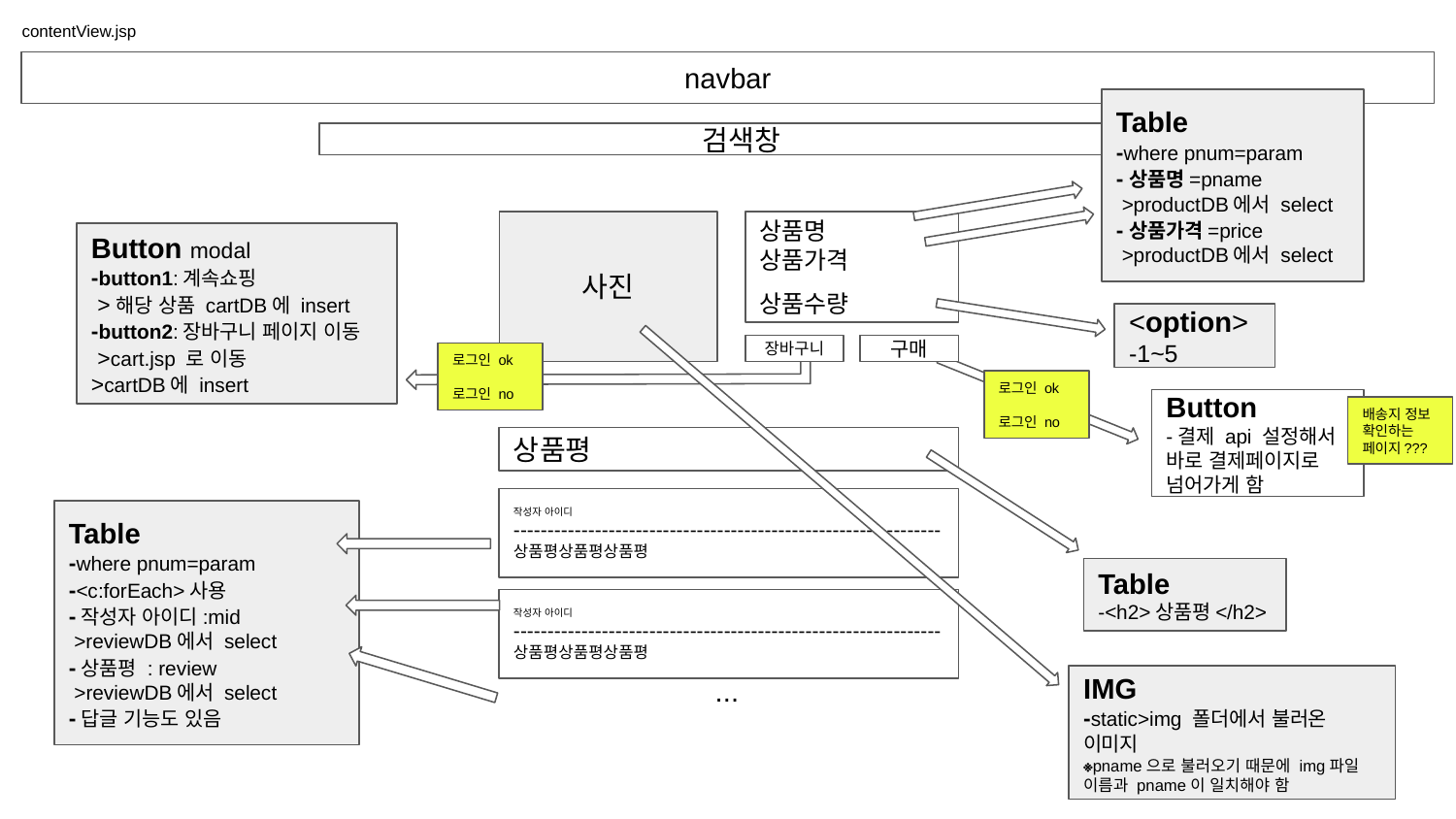

# contentView.jsp
navbar
Table
-where pnum=param
-상품명=pname
 >productDB에서 select
-상품가격=price
 >productDB에서 select
검색창

사진
상품명
상품가격

상품수량

Button modal
-button1:계속쇼핑
 >해당 상품 cartDB에 insert
-button2:장바구니 페이지 이동
 >cart.jsp 로 이동
>cartDB에 insert
<option>
-1~5

장바구니
구매
로그인 ok

로그인 no
로그인 ok

로그인 no
Button
-결제 api 설정해서
바로 결제페이지로 넘어가게 함

배송지 정보 확인하는 페이지???
상품평
작성자 아이디
---------------------------------------------------------------
상품평상품평상품평

Table
-where pnum=param
-<c:forEach>사용
-작성자 아이디:mid
 >reviewDB에서 select
-상품평 : review
 >reviewDB에서 select
-답글 기능도 있음

Table
-<h2>상품평</h2>
작성자 아이디
---------------------------------------------------------------
상품평상품평상품평

...

IMG
-static>img 폴더에서 불러온 이미지
※pname으로 불러오기 때문에 img파일 이름과 pname이 일치해야 함